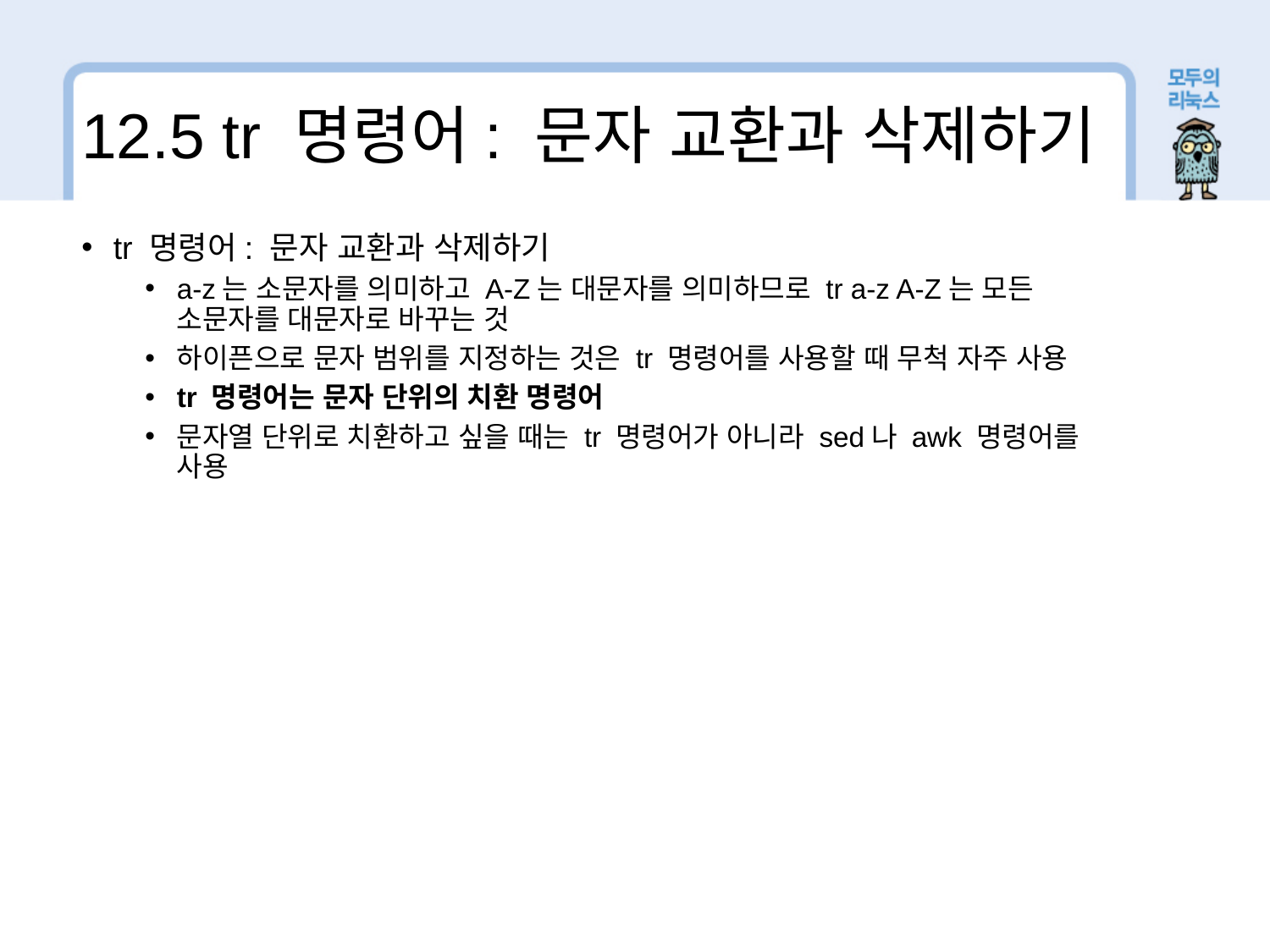

12.5 tr 명령어: 문자 교환과 삭제하기
tr 명령어: 문자 교환과 삭제하기
a-z는 소문자를 의미하고 A-Z는 대문자를 의미하므로 tr a-z A-Z는 모든 소문자를 대문자로 바꾸는 것
하이픈으로 문자 범위를 지정하는 것은 tr 명령어를 사용할 때 무척 자주 사용
tr 명령어는 문자 단위의 치환 명령어
문자열 단위로 치환하고 싶을 때는 tr 명령어가 아니라 sed나 awk 명령어를 사용